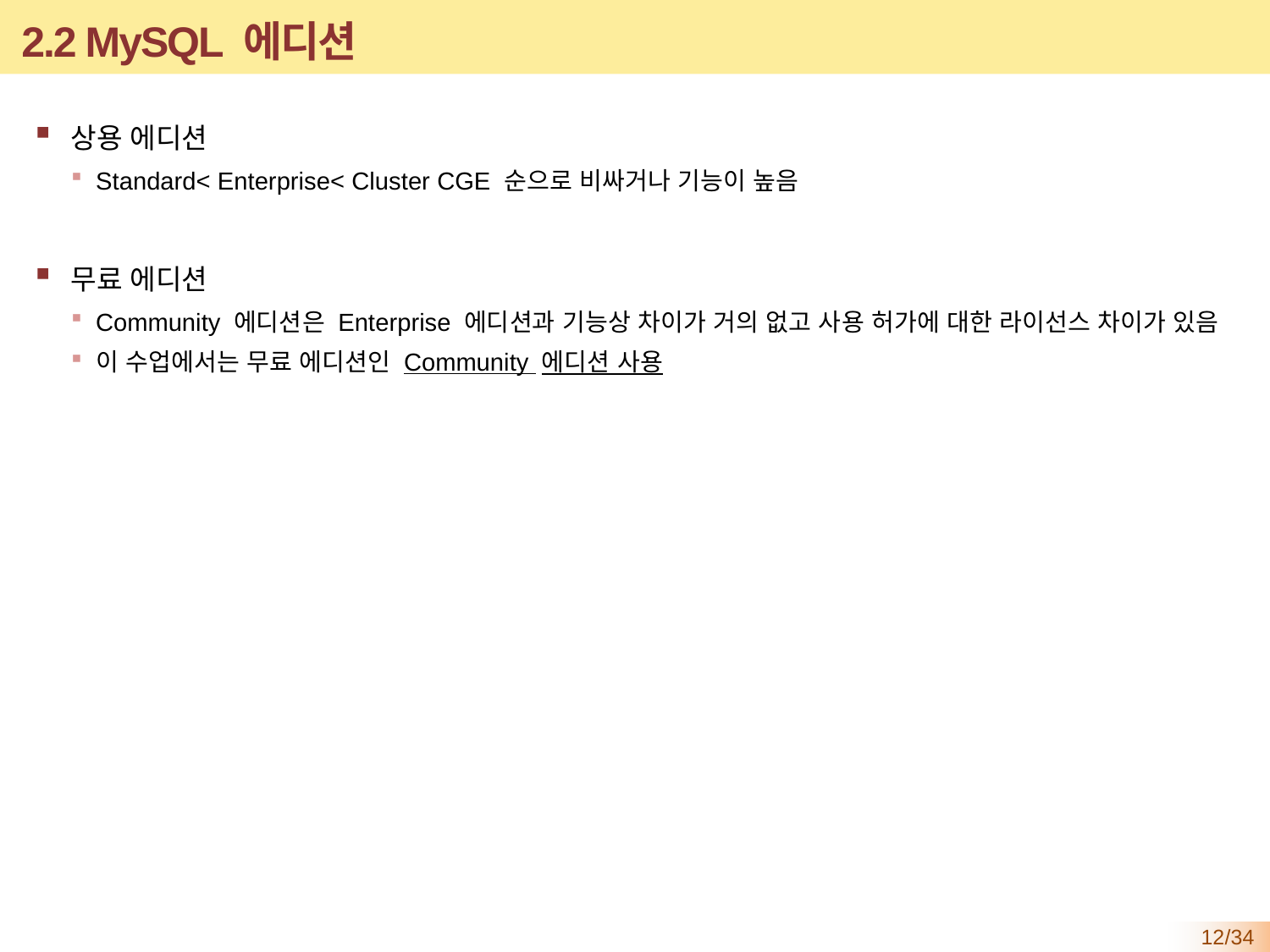

# 2.2 MySQL 에디션
상용 에디션
Standard< Enterprise< Cluster CGE 순으로 비싸거나 기능이 높음

무료 에디션
Community 에디션은 Enterprise 에디션과 기능상 차이가 거의 없고 사용 허가에 대한 라이선스 차이가 있음
이 수업에서는 무료 에디션인 Community 에디션 사용